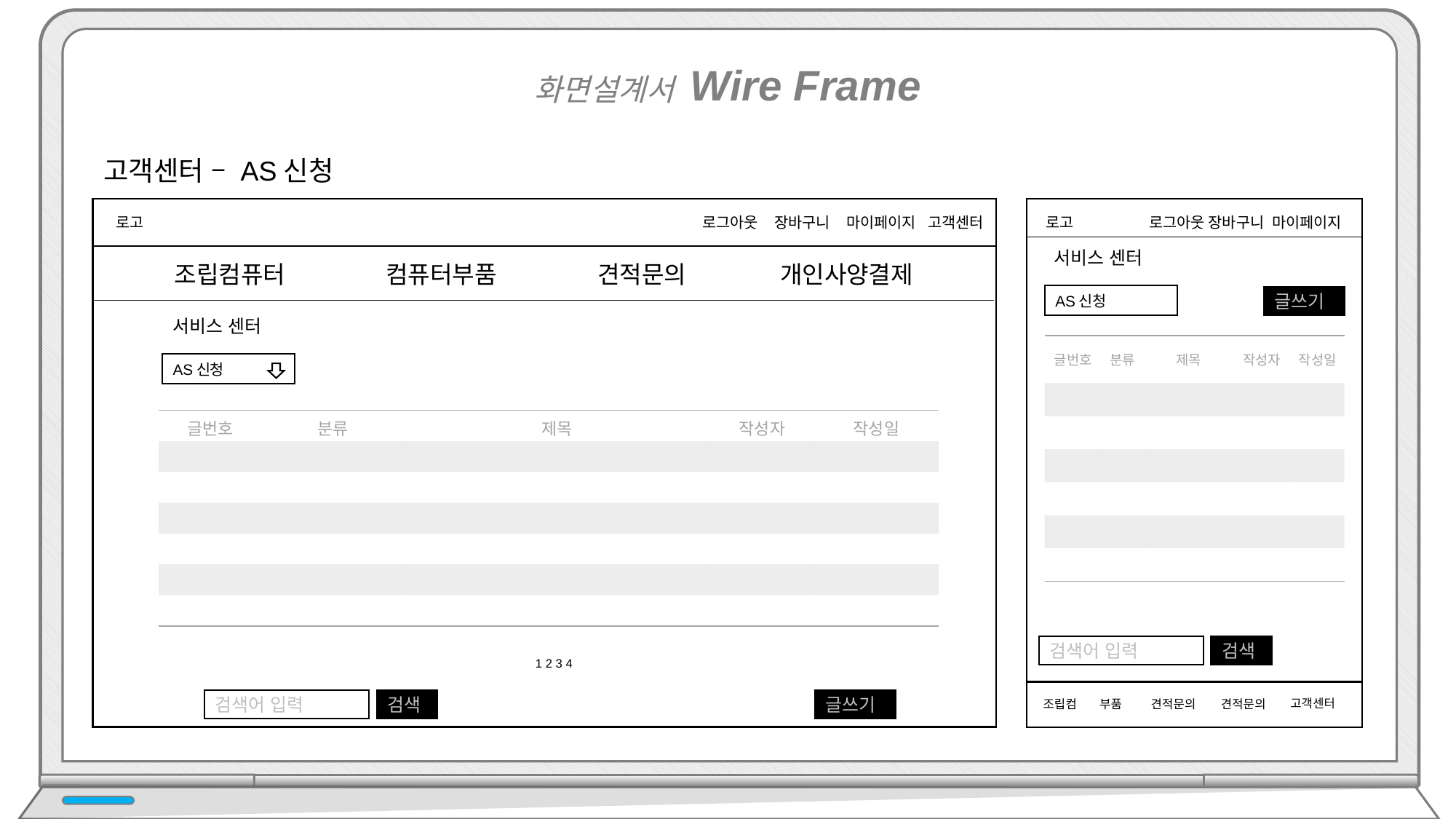

화면설계서 Wire Frame
고객센터 – AS신청

로그아웃    장바구니    마이페이지   고객센터
로고
로그아웃 장바구니  마이페이지
로고
서비스 센터
조립컴퓨터               컴퓨터부품               견적문의              개인사양결제
AS신청
글쓰기
서비스 센터
| 글번호 | 분류 | 제목 | 작성자 | 작성일 |
| --- | --- | --- | --- | --- |
|  |  |  |  |  |
|  |  |  |  |  |
|  |  |  |  |  |
|  |  |  |  |  |
|  |  |  |  |  |
|  |  |  |  |  |
AS신청

| 글번호 | 분류 | 제목 | 작성자 | 작성일 |
| --- | --- | --- | --- | --- |
|  |  |  |  |  |
|  |  |  |  |  |
|  |  |  |  |  |
|  |  |  |  |  |
|  |  |  |  |  |
|  |  |  |  |  |
검색어 입력
검색
1 2 3 4

글쓰기
검색어 입력
검색
고객센터
견적문의
견적문의
조립컴
부품